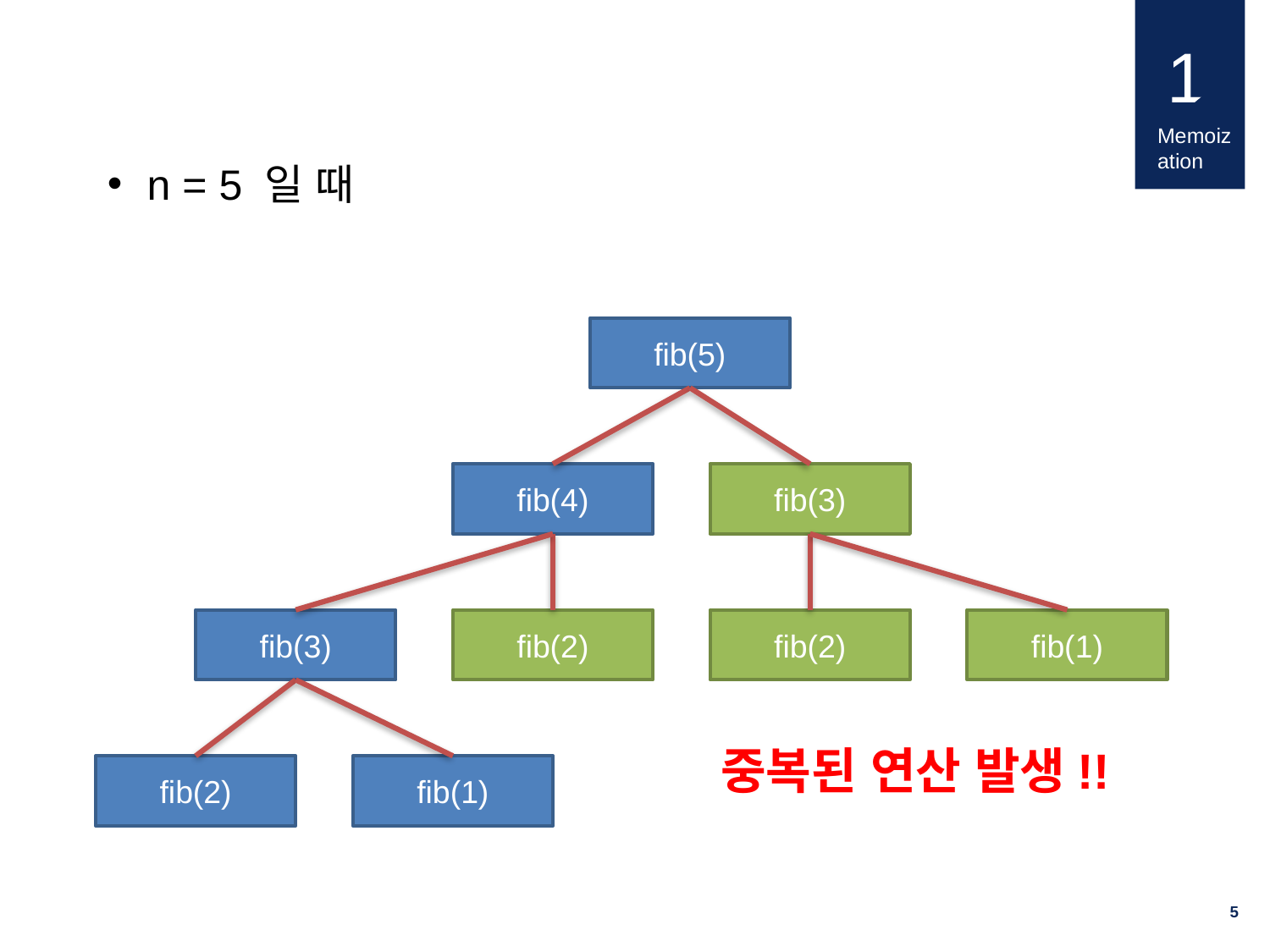

1

Memoization
n = 5 일 때

fib(5)
fib(4)
fib(3)
fib(3)
fib(2)
fib(2)
fib(1)
중복된 연산 발생!!
fib(2)
fib(1)
5